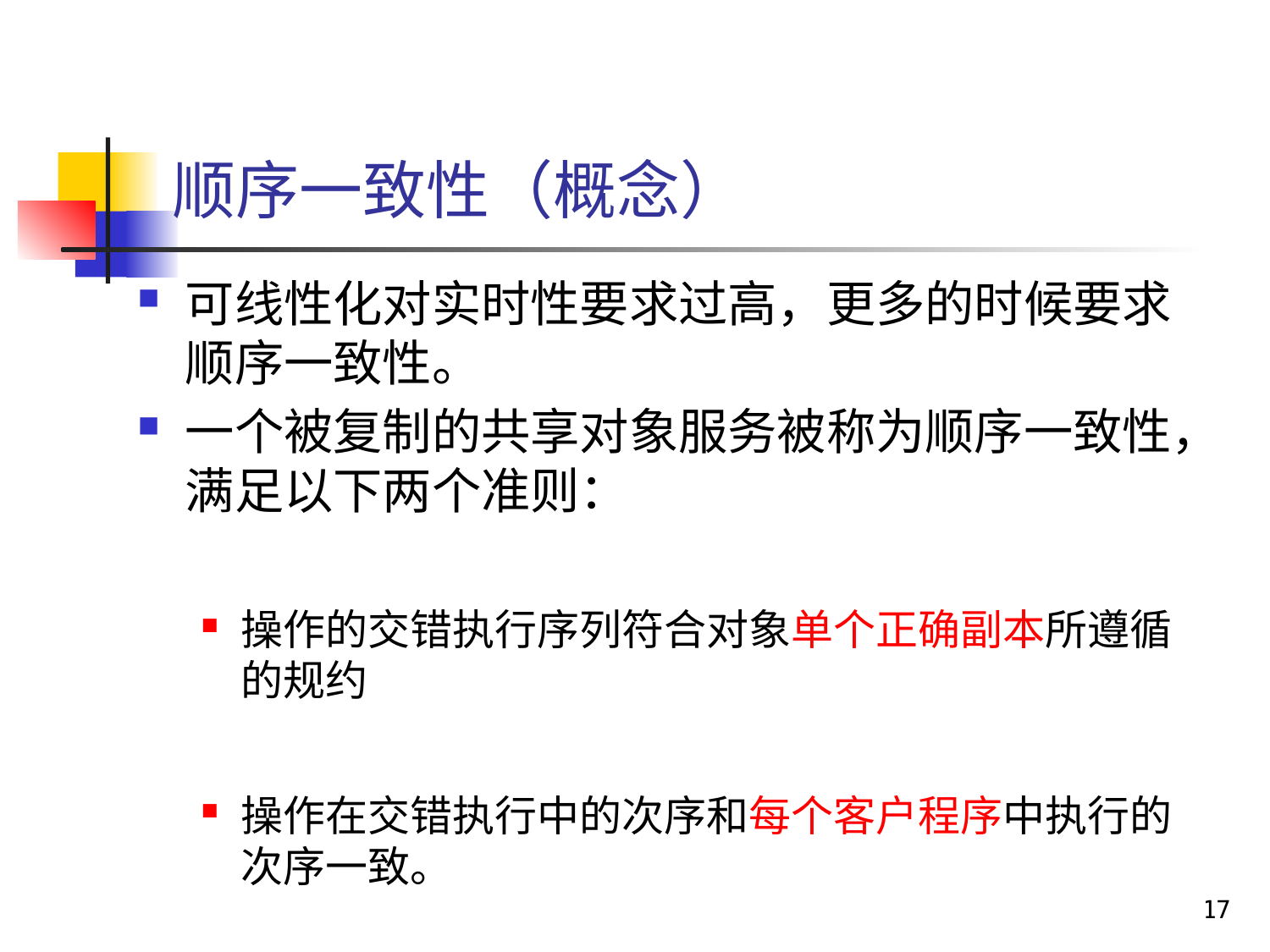

# 顺序一致性（概念）
可线性化对实时性要求过高，更多的时候要求顺序一致性。
一个被复制的共享对象服务被称为顺序一致性，满足以下两个准则：

操作的交错执行序列符合对象单个正确副本所遵循的规约

操作在交错执行中的次序和每个客户程序中执行的次序一致。

17